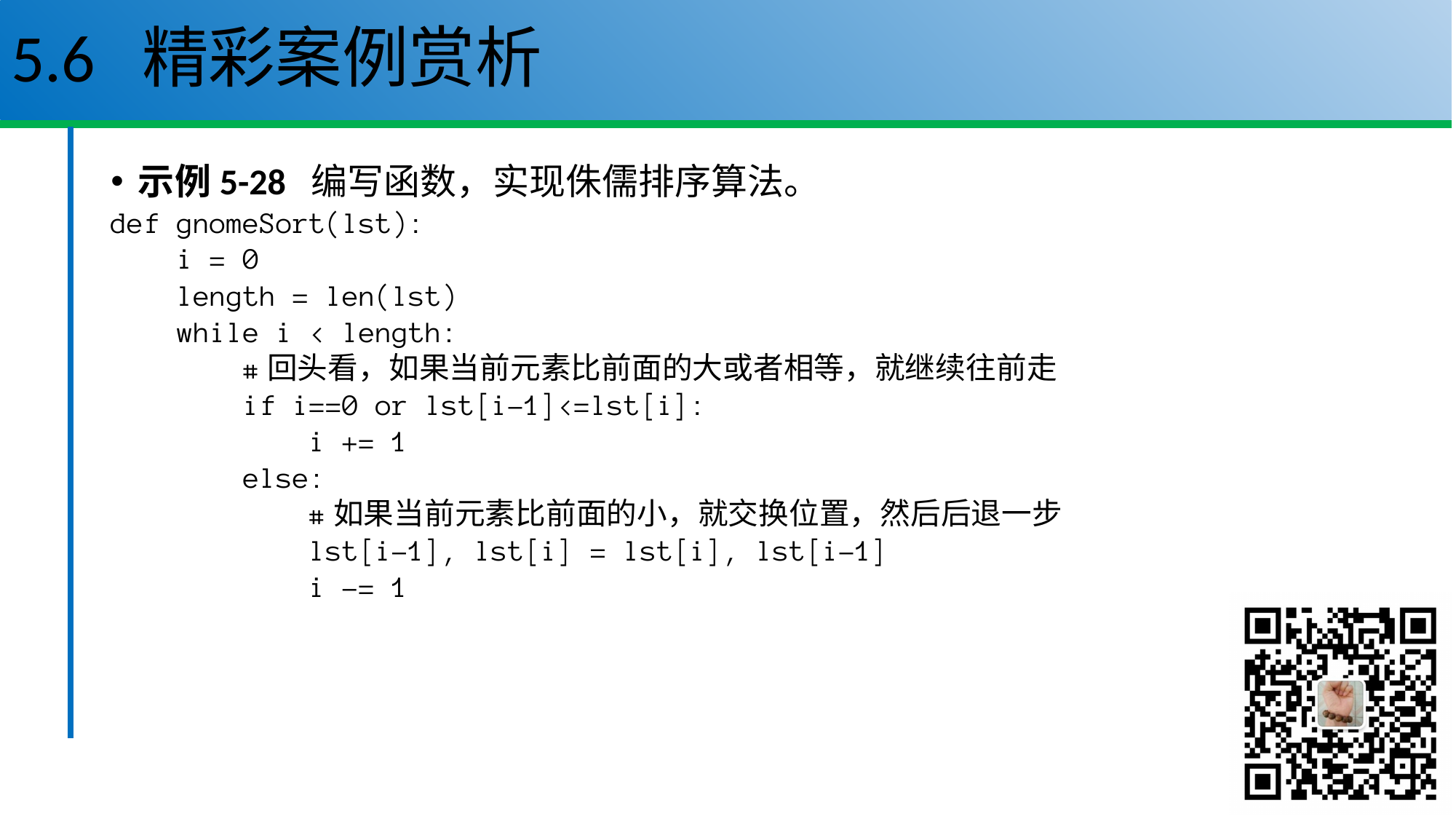

# 5.6  精彩案例赏析
示例5-28  编写函数，实现侏儒排序算法。
def gnomeSort(lst):
    i = 0
    length = len(lst)
    while i < length:
        #回头看，如果当前元素比前面的大或者相等，就继续往前走
        if i==0 or lst[i-1]<=lst[i]:
            i += 1
        else:
            #如果当前元素比前面的小，就交换位置，然后后退一步
            lst[i-1], lst[i] = lst[i], lst[i-1]
            i -= 1
126